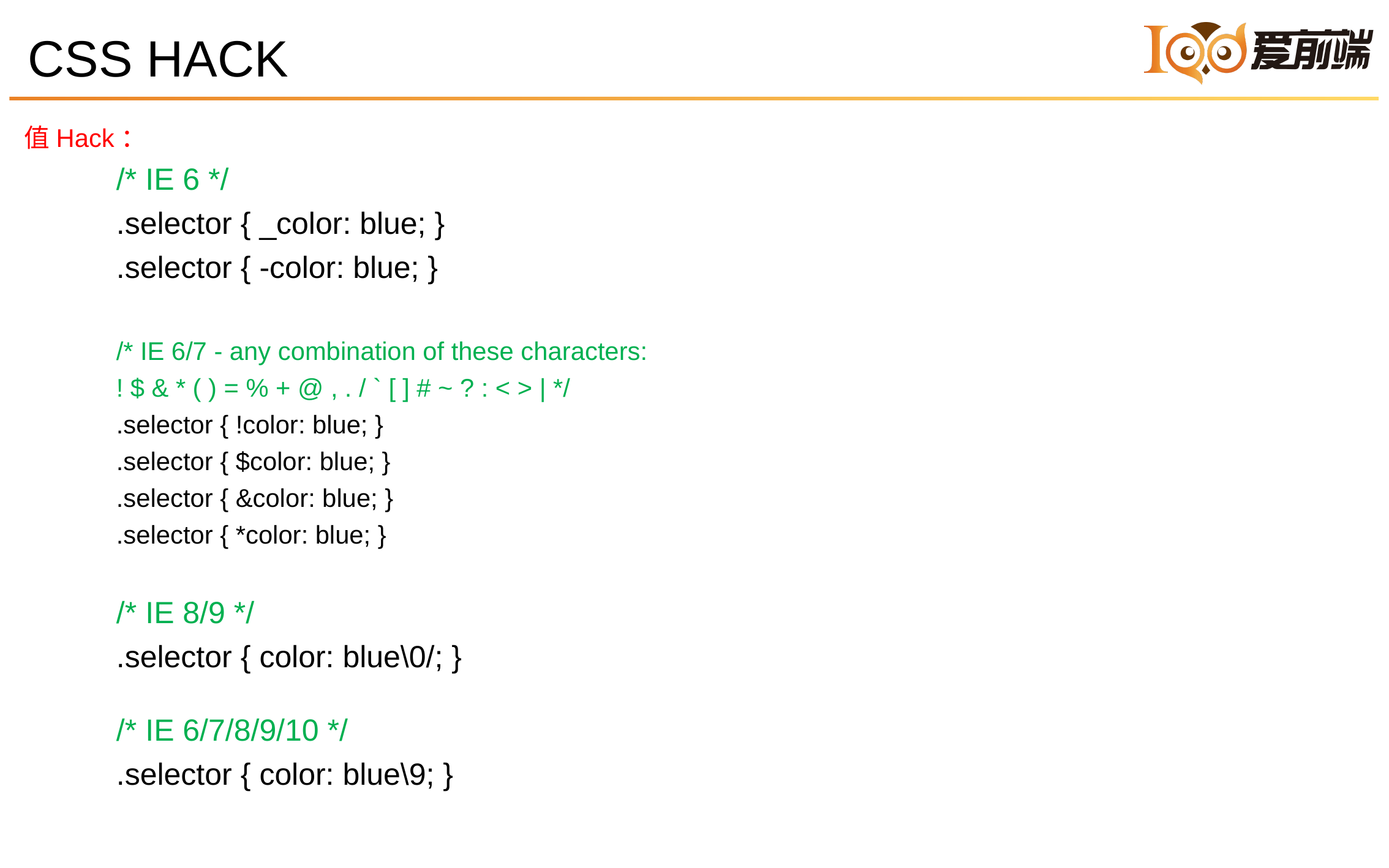

CSS HACK

值Hack：
	/* IE 6 */
	.selector { _color: blue; }
	.selector { -color: blue; }

	/* IE 6/7 - any combination of these characters:
	! $ & * ( ) = % + @ , . / ` [ ] # ~ ? : < > | */
	.selector { !color: blue; }
	.selector { $color: blue; }
	.selector { &color: blue; }
	.selector { *color: blue; }

	/* IE 8/9 */
	.selector { color: blue\0/; }

	/* IE 6/7/8/9/10 */
	.selector { color: blue\9; }